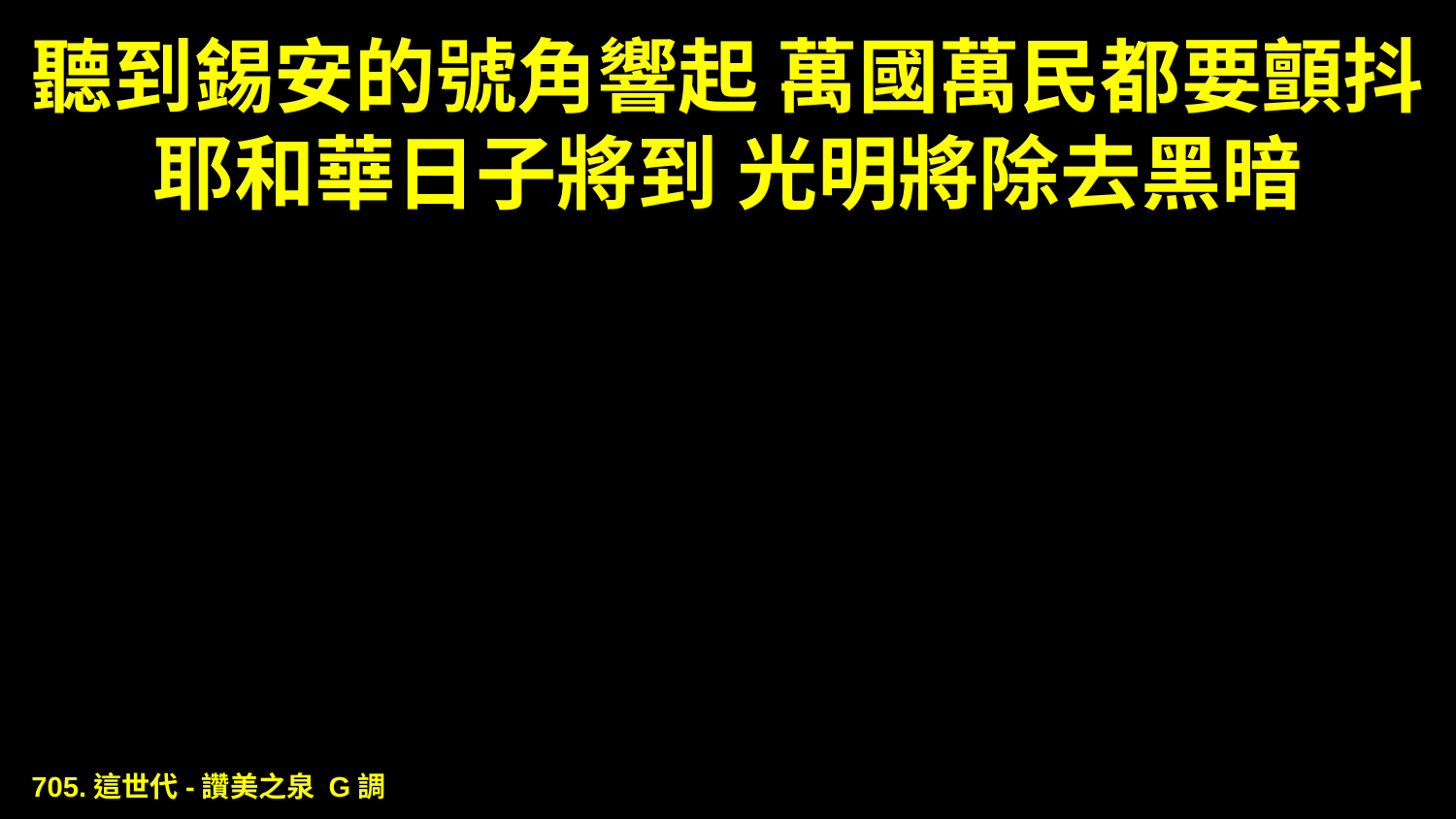

# 聽到錫安的號角響起 萬國萬民都要顫抖 耶和華日子將到 光明將除去黑暗
705.這世代-讚美之泉 G調